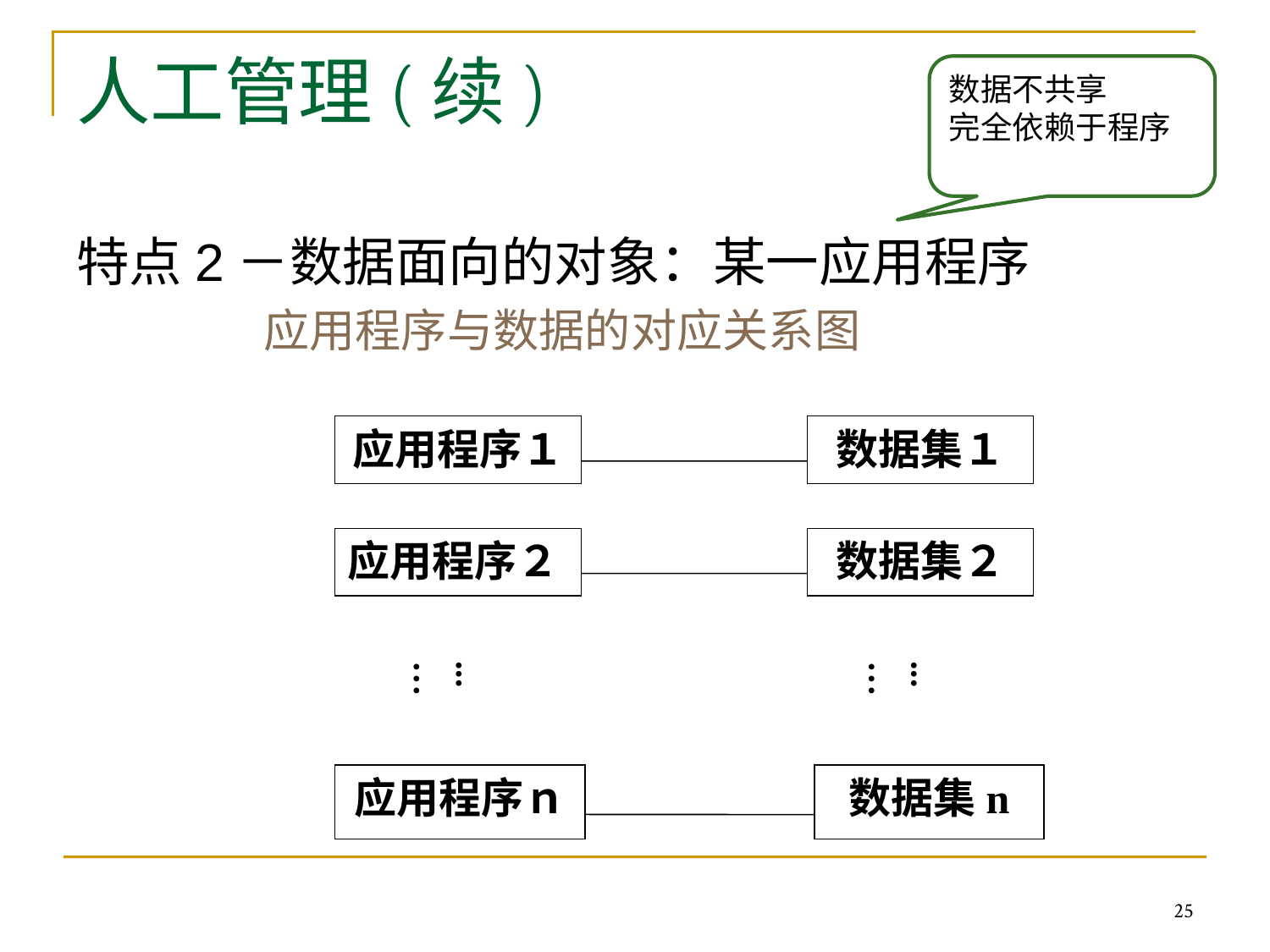

# 人工管理(续)
数据不共享
完全依赖于程序
特点2－数据面向的对象：某一应用程序
                 应用程序与数据的对应关系图
应用程序１
数据集１

应用程序２
数据集２

...…
...…
应用程序ｎ
数据集n

25